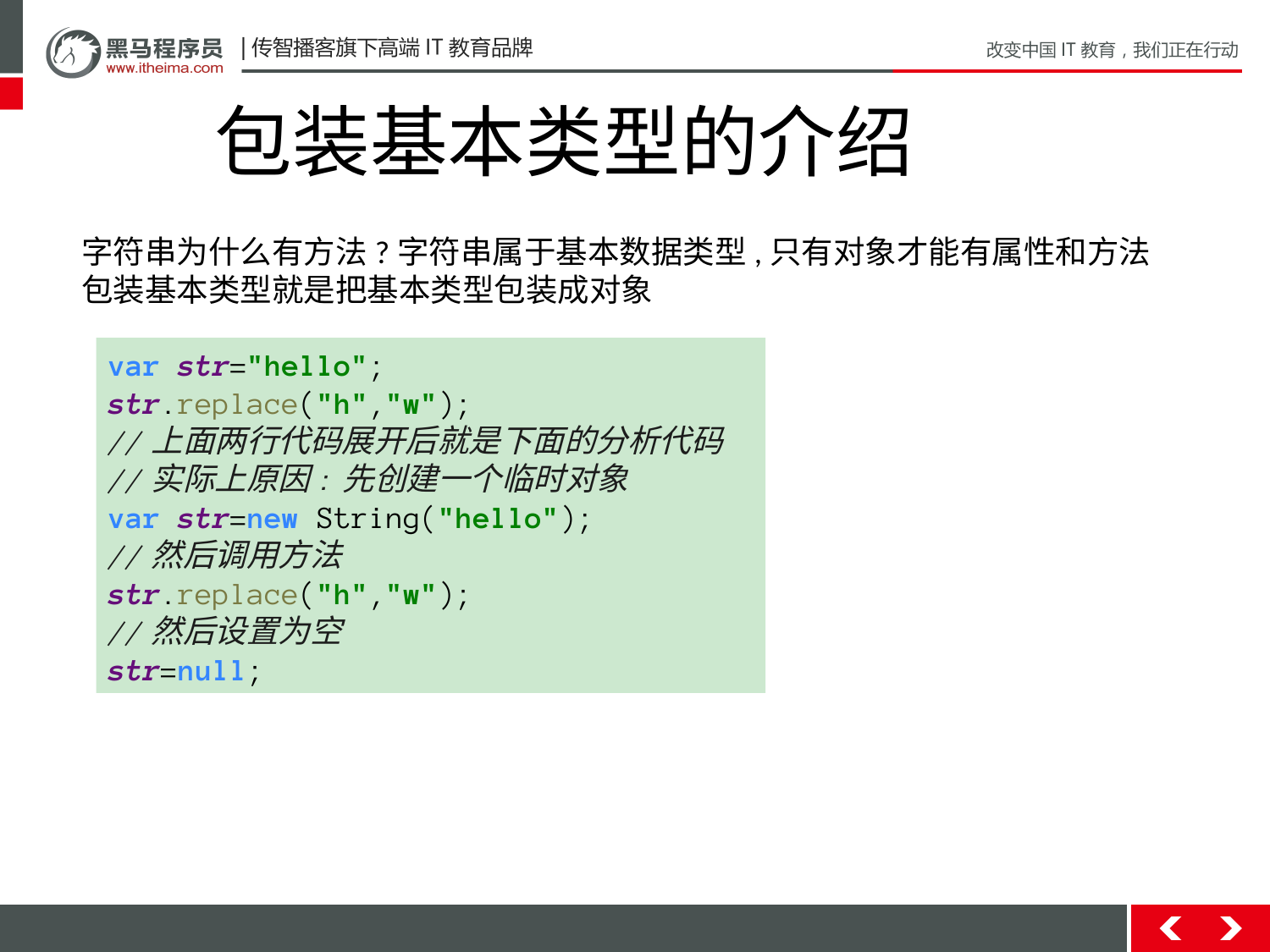

包装基本类型的介绍
字符串为什么有方法?字符串属于基本数据类型,只有对象才能有属性和方法
包装基本类型就是把基本类型包装成对象
var str="hello";
str.replace("h","w");
//上面两行代码展开后就是下面的分析代码
//实际上原因:先创建一个临时对象
var str=new String("hello");
//然后调用方法
str.replace("h","w");
//然后设置为空
str=null;